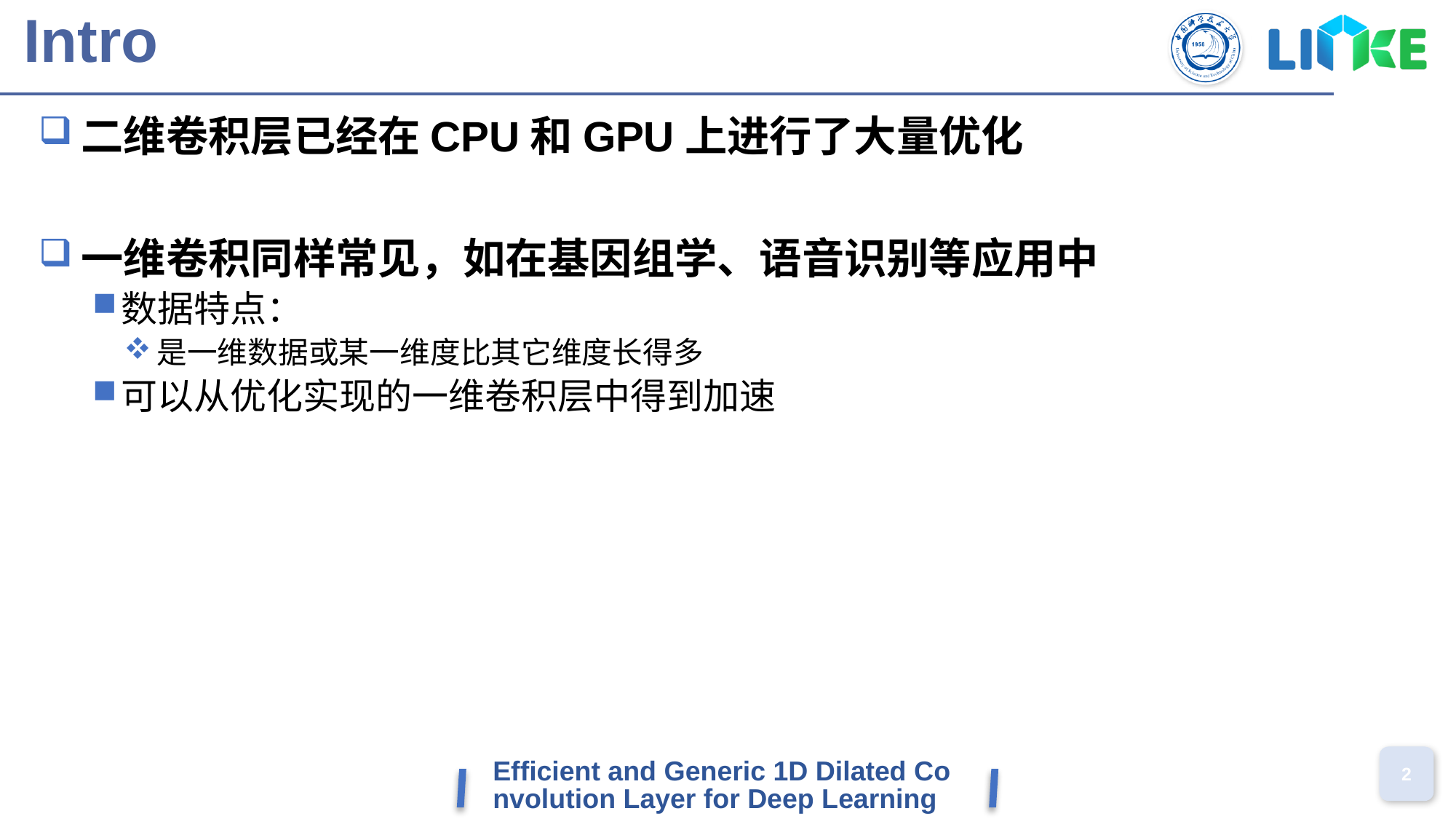

# Intro
二维卷积层已经在CPU和GPU上进行了大量优化

一维卷积同样常见，如在基因组学、语音识别等应用中
数据特点：
是一维数据或某一维度比其它维度长得多
可以从优化实现的一维卷积层中得到加速

Efficient and Generic 1D Dilated Convolution Layer for Deep Learning